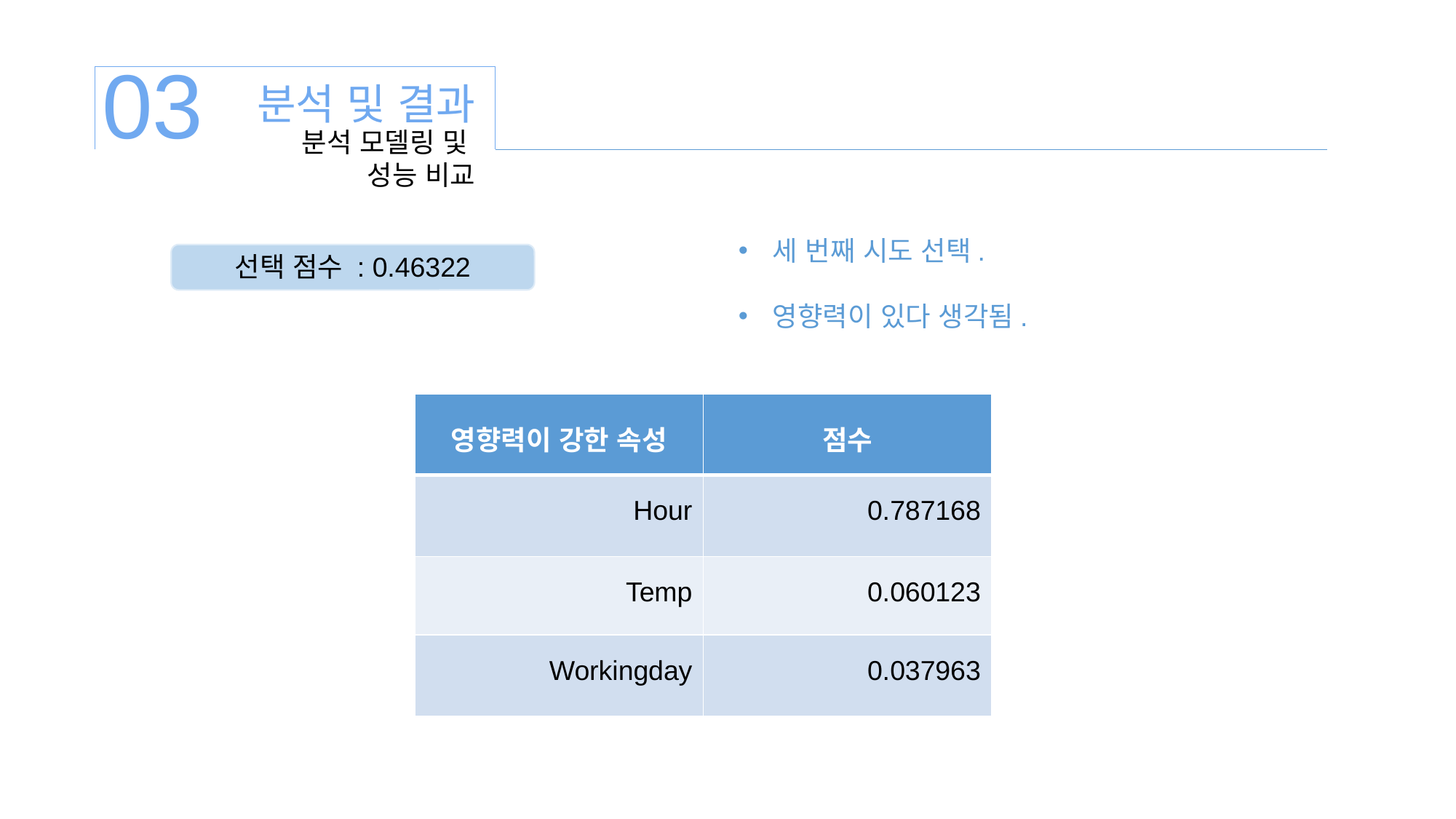

03
분석 및 결과
분석 모델링 및
성능 비교
세 번째 시도 선택.
영향력이 있다 생각됨.

선택 점수 : 0.46322
| 영향력이 강한 속성 | 점수 |
| --- | --- |
| Hour | 0.787168 |
| Temp | 0.060123 |
| Workingday | 0.037963 |